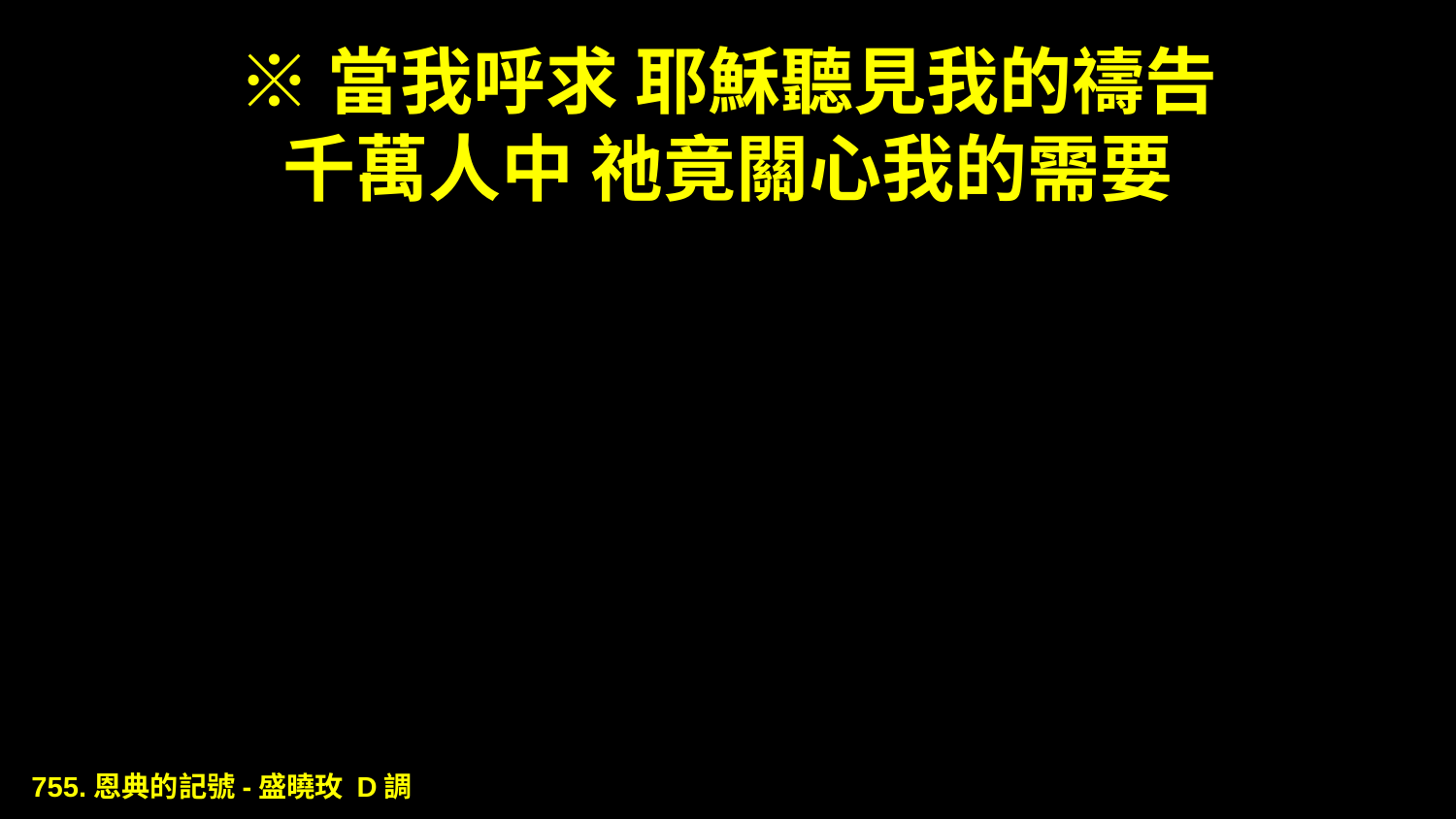

# ※當我呼求 耶穌聽見我的禱告 千萬人中 祂竟關心我的需要
755.恩典的記號-盛曉玫 D調